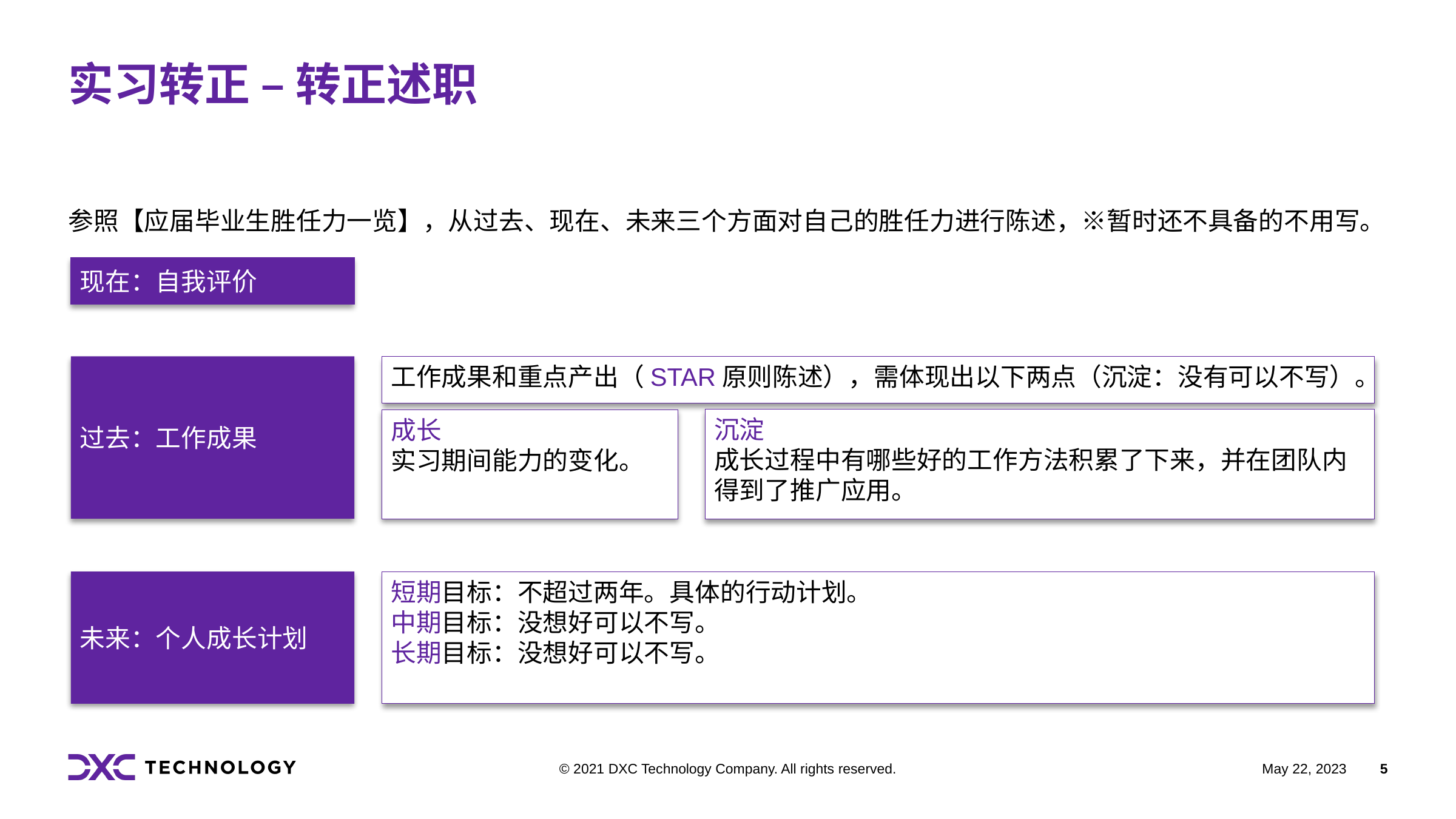

# 实习转正 – 转正述职
参照【应届毕业生胜任力一览】，从过去、现在、未来三个方面对自己的胜任力进行陈述，※暂时还不具备的不用写。

现在：自我评价
过去：工作成果
工作成果和重点产出（STAR原则陈述），需体现出以下两点（沉淀：没有可以不写）。

成长
实习期间能力的变化。
沉淀
成长过程中有哪些好的工作方法积累了下来，并在团队内得到了推广应用。

短期目标：不超过两年。具体的行动计划。
中期目标：没想好可以不写。
长期目标：没想好可以不写。

未来：个人成长计划